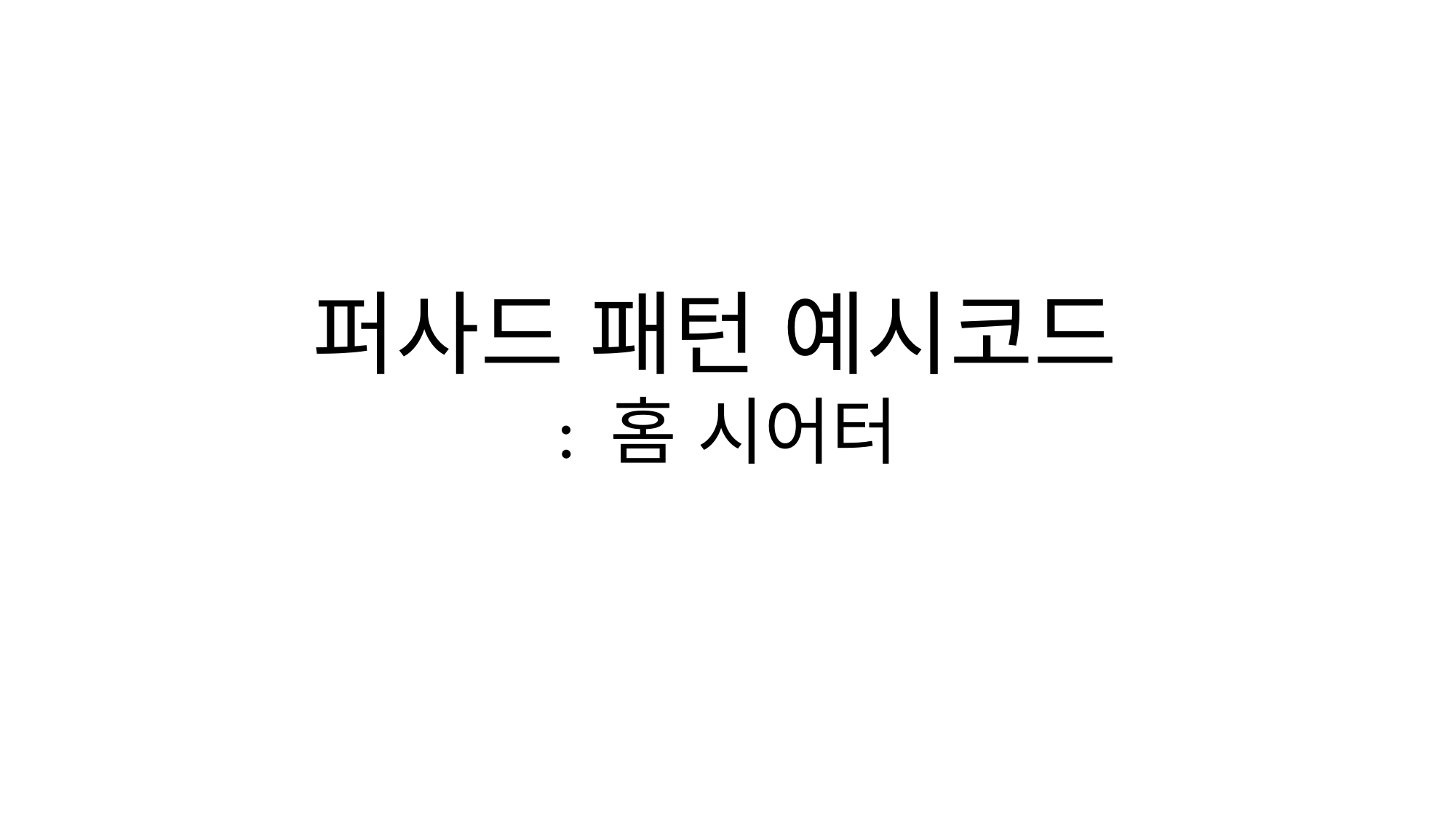

# 퍼사드 패턴 예시코드 : 홈 시어터